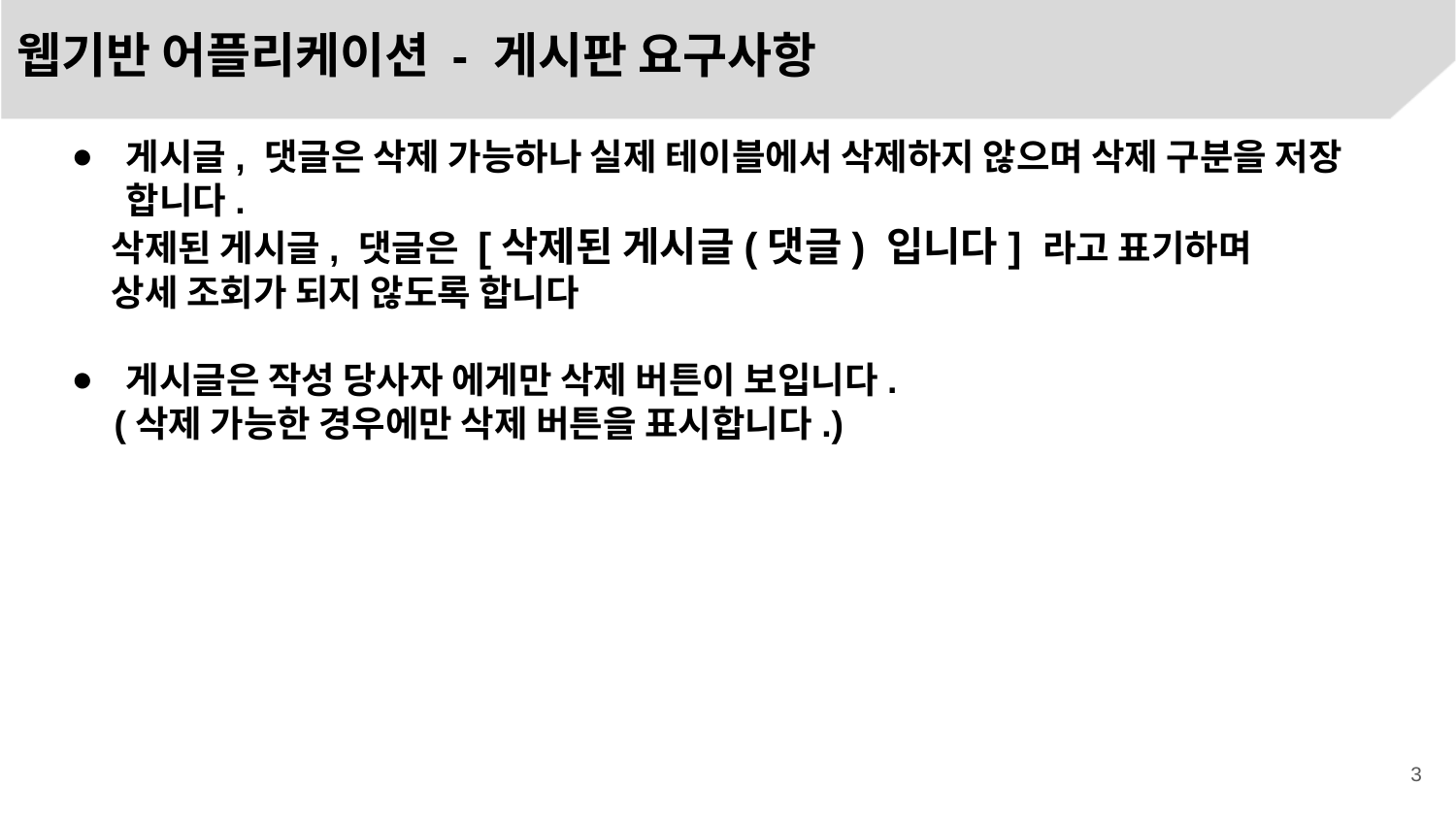

# 웹기반 어플리케이션 - 게시판 요구사항
게시글, 댓글은 삭제 가능하나 실제 테이블에서 삭제하지 않으며 삭제 구분을 저장 합니다.
      삭제된 게시글, 댓글은 [삭제된 게시글(댓글) 입니다] 라고 표기하며
      상세 조회가 되지 않도록 합니다

게시글은 작성 당사자 에게만 삭제 버튼이 보입니다.
      (삭제 가능한 경우에만 삭제 버튼을 표시합니다.)

3